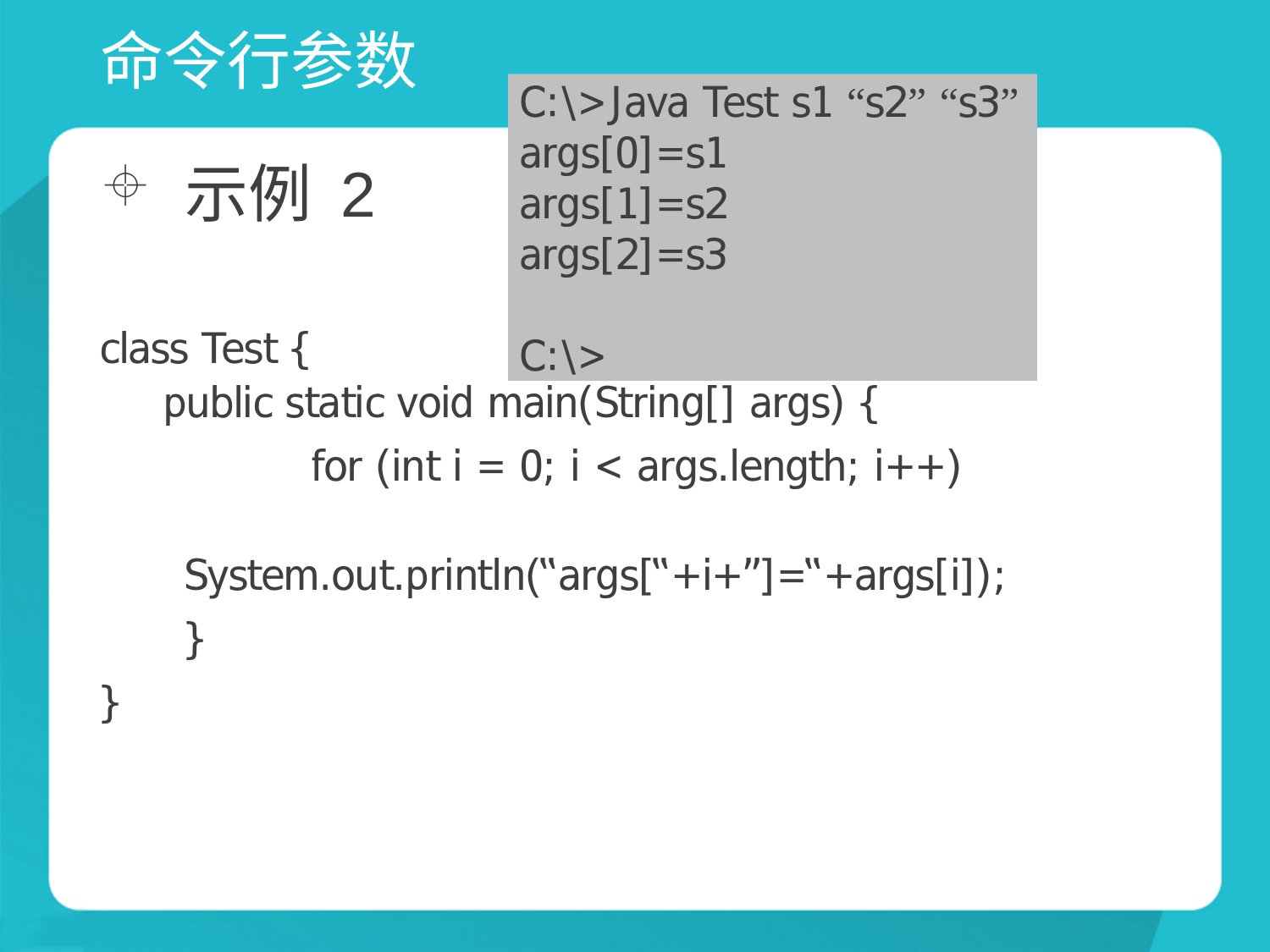

# 命令行参数
C:\>Java Test s1 “s2” “s3”
args[0]=s1
args[1]=s2
args[2]=s3

C:\>
示例 2

class Test {
public static void main(String[] args) {
		for (int i = 0; i < args.length; i++)
			System.out.println(“args[“+i+”]=“+args[i]);
	}
}